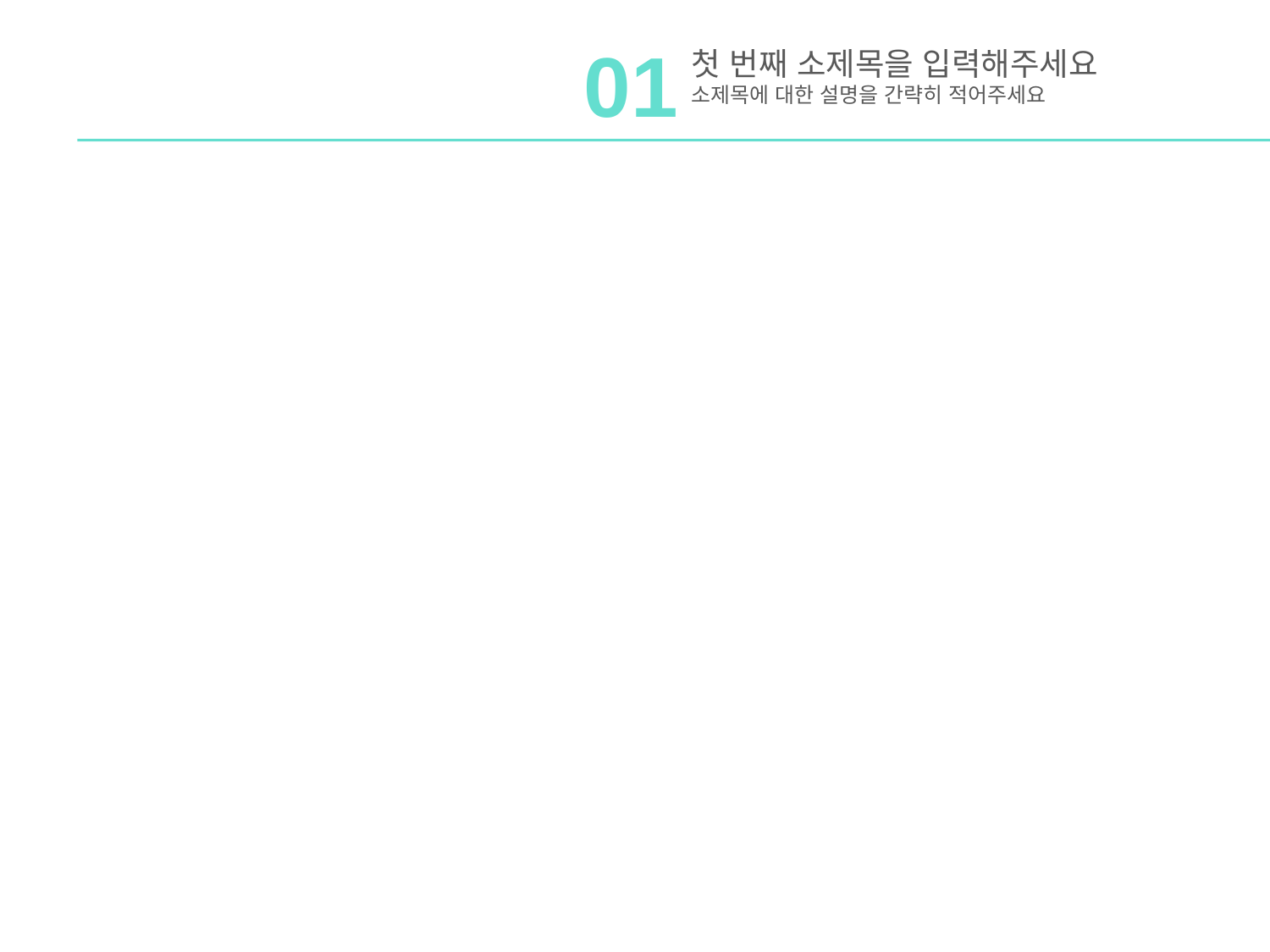

01
첫 번째 소제목을 입력해주세요
소제목에 대한 설명을 간략히 적어주세요